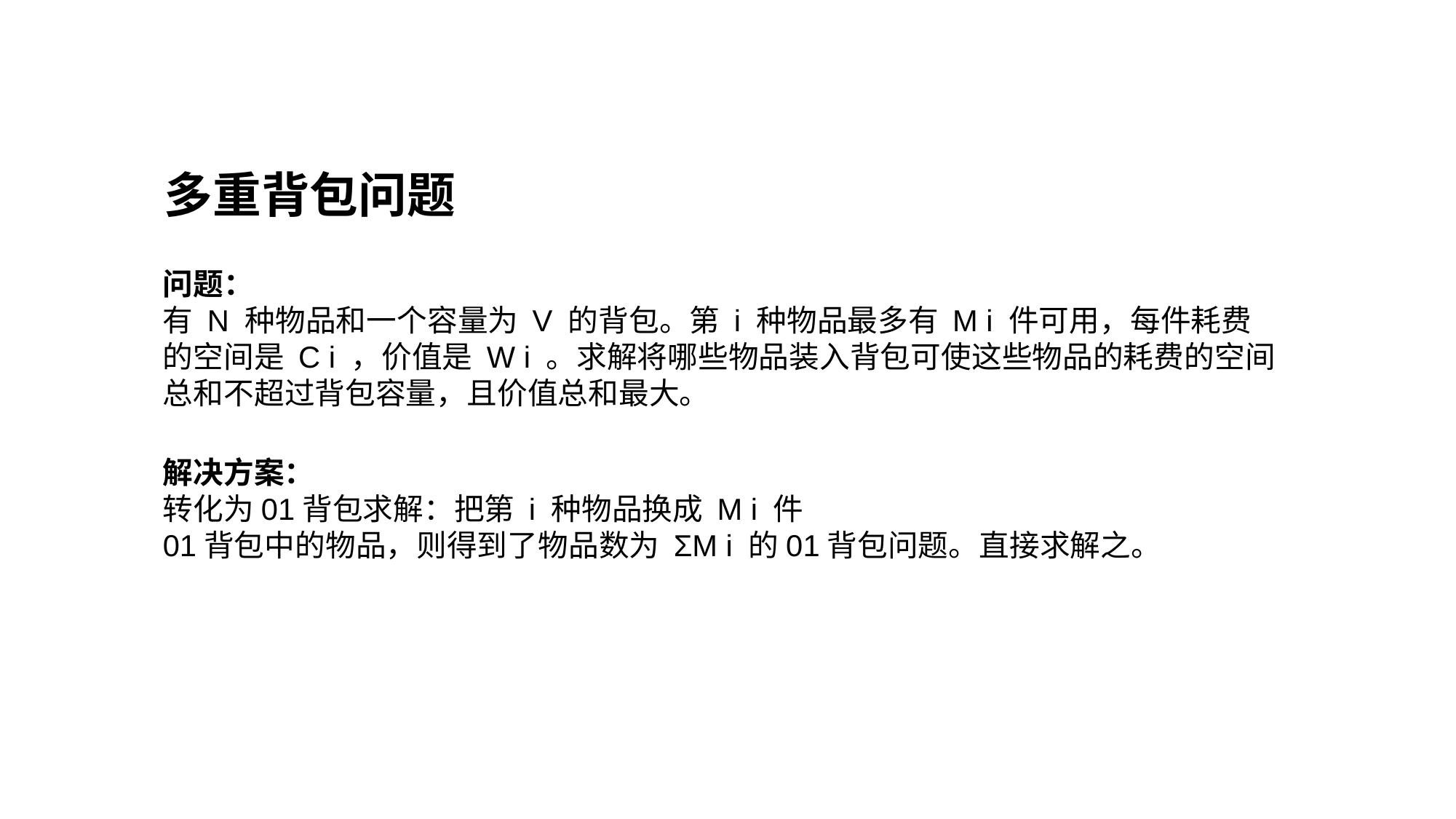

多重背包问题
问题：
有 N 种物品和一个容量为 V 的背包。第 i 种物品最多有 M i 件可用，每件耗费
的空间是 C i ，价值是 W i 。求解将哪些物品装入背包可使这些物品的耗费的空间
总和不超过背包容量，且价值总和最大。
解决方案：
转化为01背包求解：把第 i 种物品换成 M i 件
01背包中的物品，则得到了物品数为 ΣM i 的01背包问题。直接求解之。